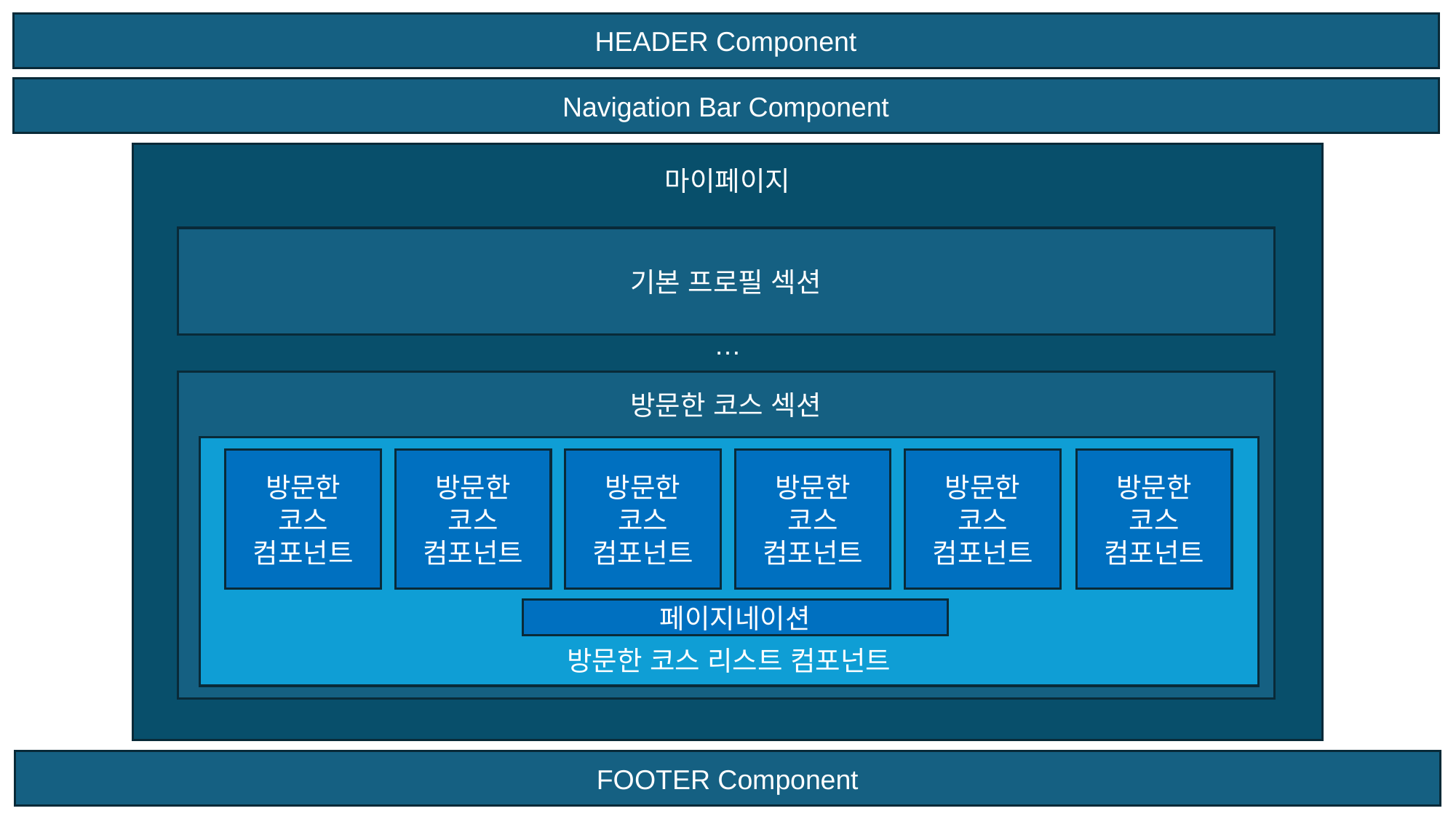

HEADER Component
Navigation Bar Component
마이페이지

…

기본 프로필 섹션
방문한 코스 섹션

방문한 코스 리스트 컴포넌트
방문한
코스
컴포넌트
방문한
코스
컴포넌트
방문한
코스
컴포넌트
방문한
코스
컴포넌트
방문한
코스
컴포넌트
방문한
코스
컴포넌트
페이지네이션
FOOTER Component